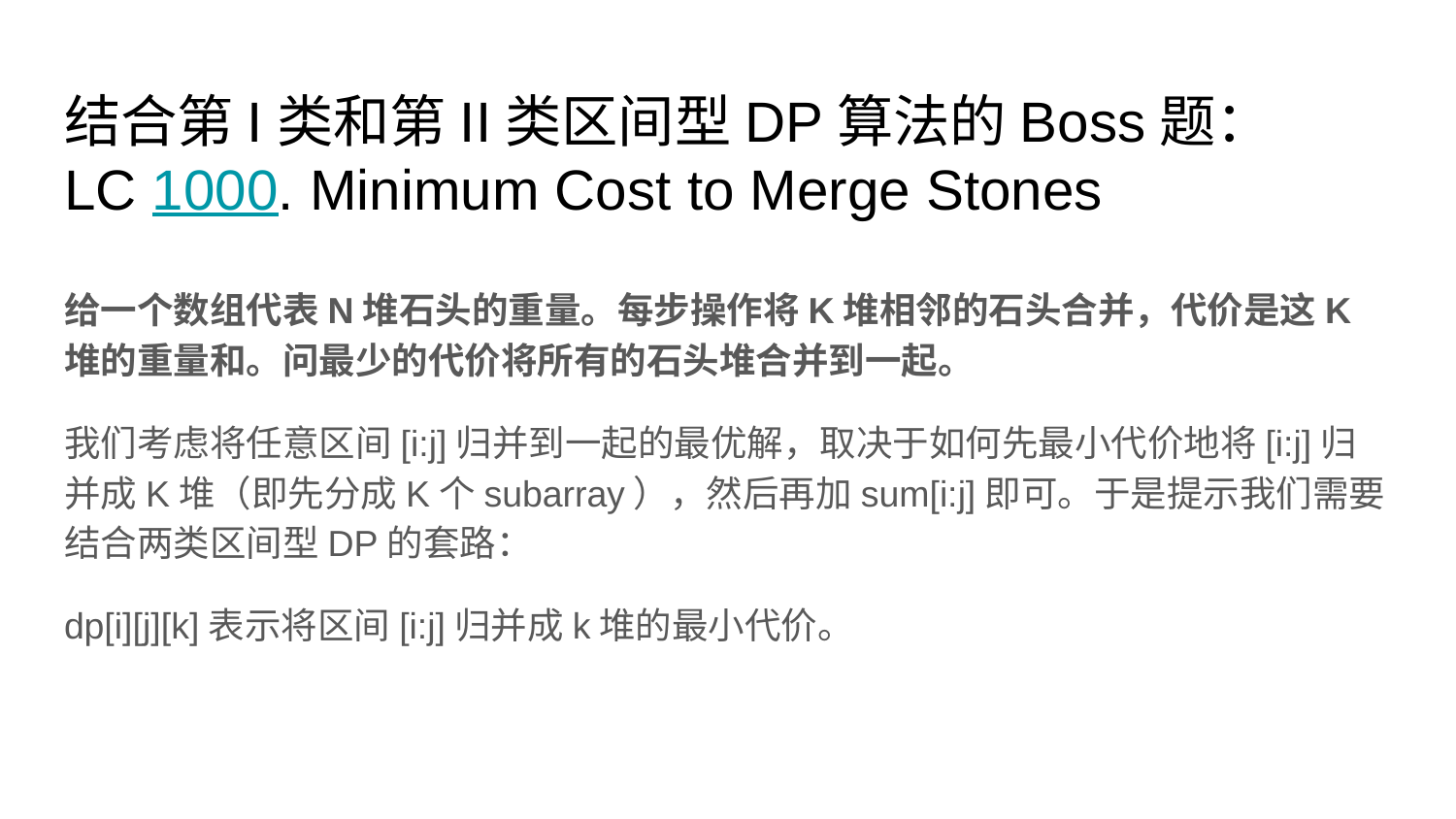

# 结合第I类和第II类区间型DP算法的Boss题：
LC 1000. Minimum Cost to Merge Stones

给一个数组代表N堆石头的重量。每步操作将K堆相邻的石头合并，代价是这K堆的重量和。问最少的代价将所有的石头堆合并到一起。
我们考虑将任意区间[i:j]归并到一起的最优解，取决于如何先最小代价地将[i:j]归并成K堆（即先分成K个subarray），然后再加sum[i:j]即可。于是提示我们需要结合两类区间型DP的套路：
dp[i][j][k]表示将区间[i:j]归并成k堆的最小代价。